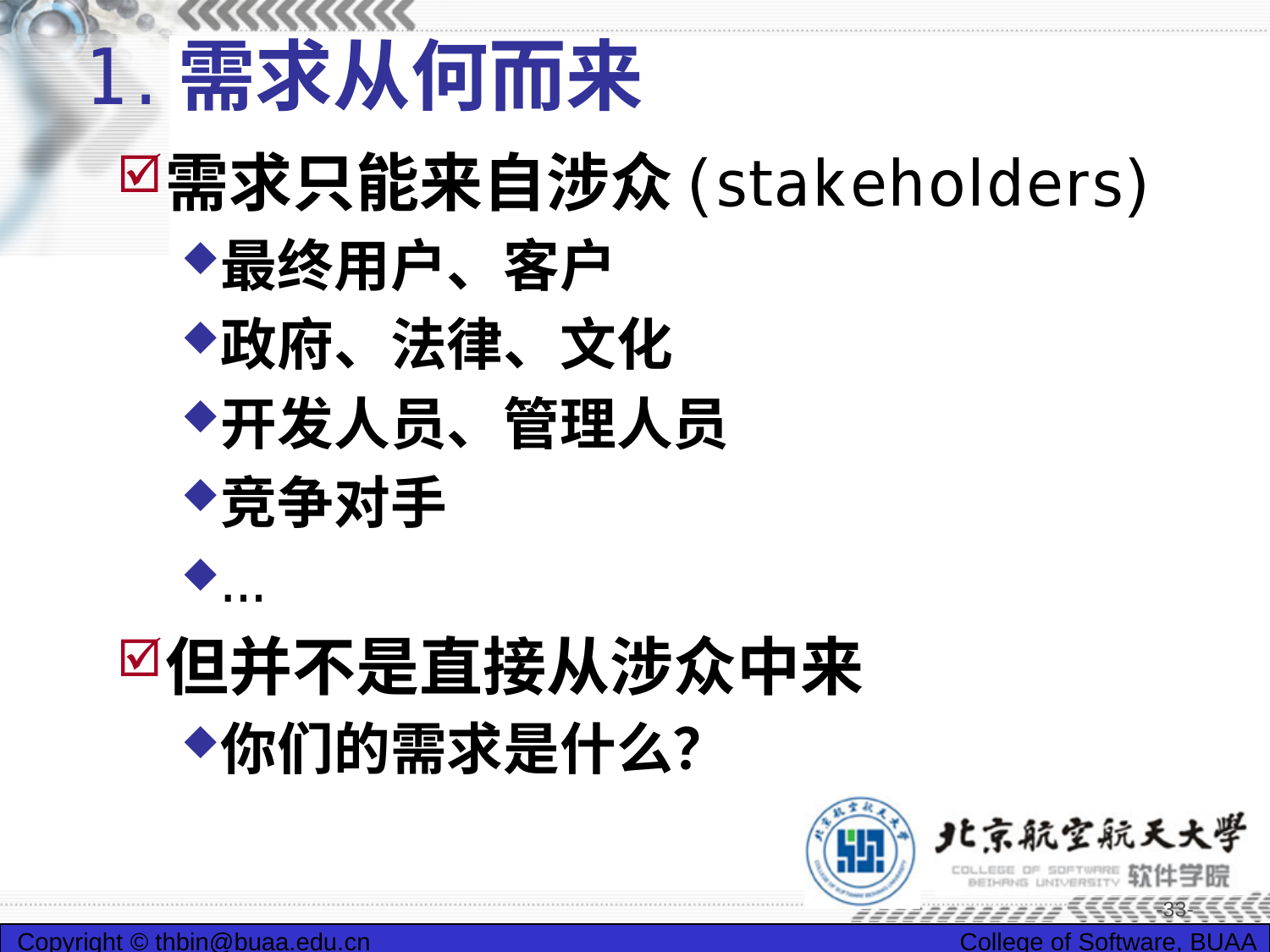

# 1.需求从何而来
需求只能来自涉众(stakeholders)
最终用户、客户
政府、法律、文化
开发人员、管理人员
竞争对手
…
但并不是直接从涉众中来
你们的需求是什么？
-33-